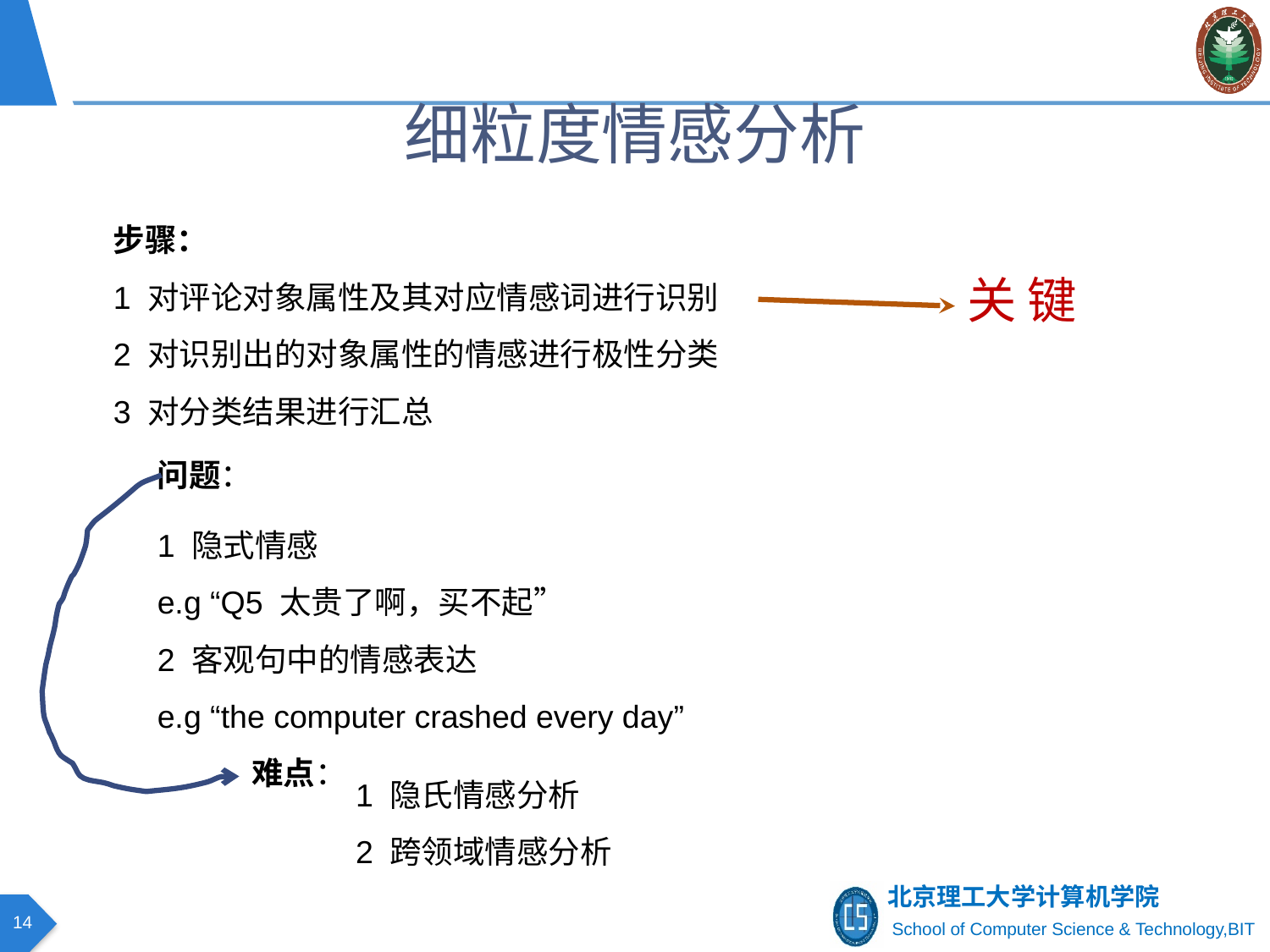

# 细粒度情感分析
步骤：
1 对评论对象属性及其对应情感词进行识别
2 对识别出的对象属性的情感进行极性分类
3 对分类结果进行汇总
关 键

问题：

1 隐式情感
e.g “Q5 太贵了啊，买不起”
2 客观句中的情感表达
e.g “the computer crashed every day”
难点：
1 隐氏情感分析
2 跨领域情感分析
14